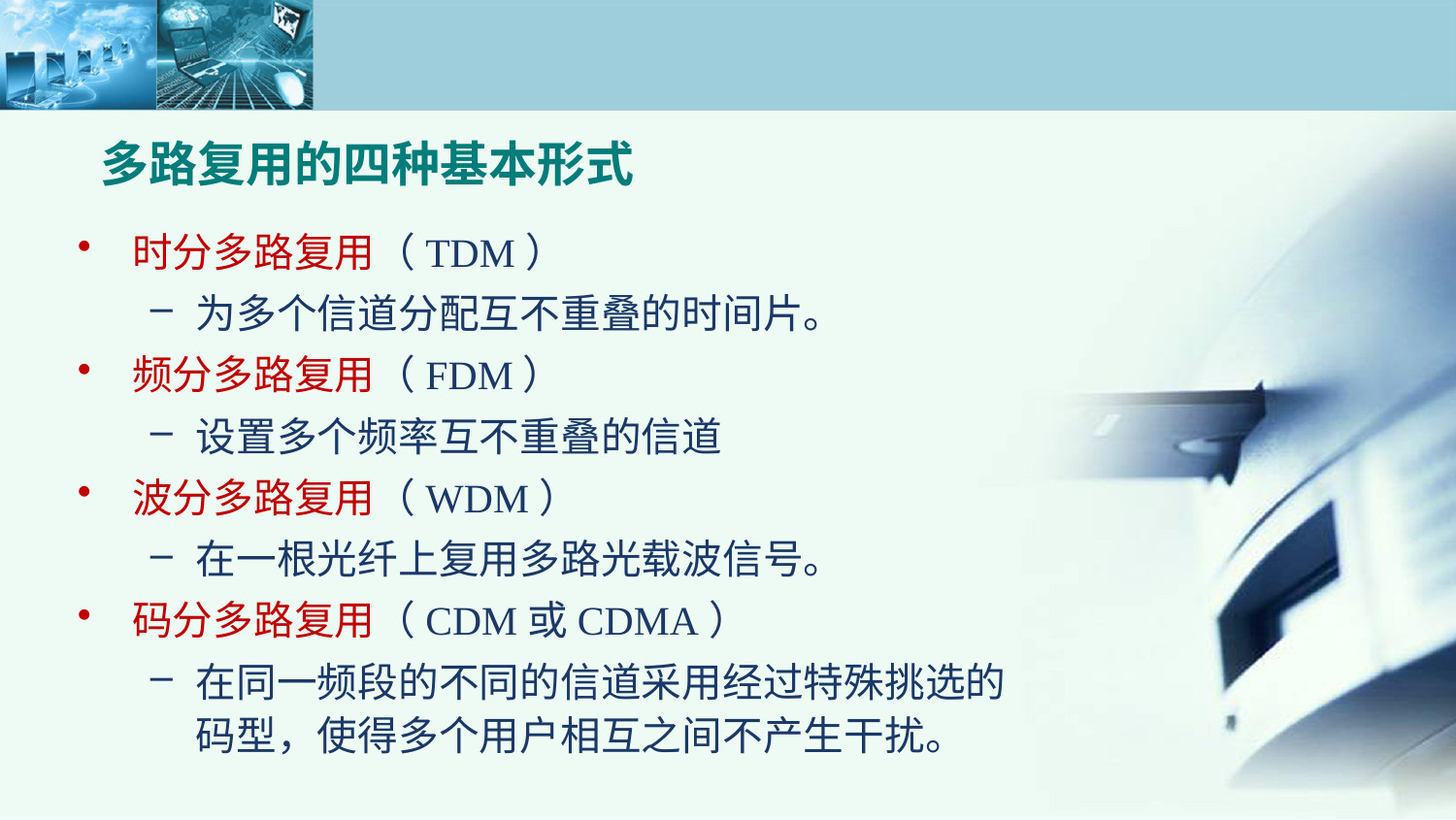

多路复用的四种基本形式
时分多路复用（TDM）
为多个信道分配互不重叠的时间片。
频分多路复用（FDM）
设置多个频率互不重叠的信道
波分多路复用（WDM）
在一根光纤上复用多路光载波信号。
码分多路复用（CDM或CDMA）
在同一频段的不同的信道采用经过特殊挑选的码型，使得多个用户相互之间不产生干扰。